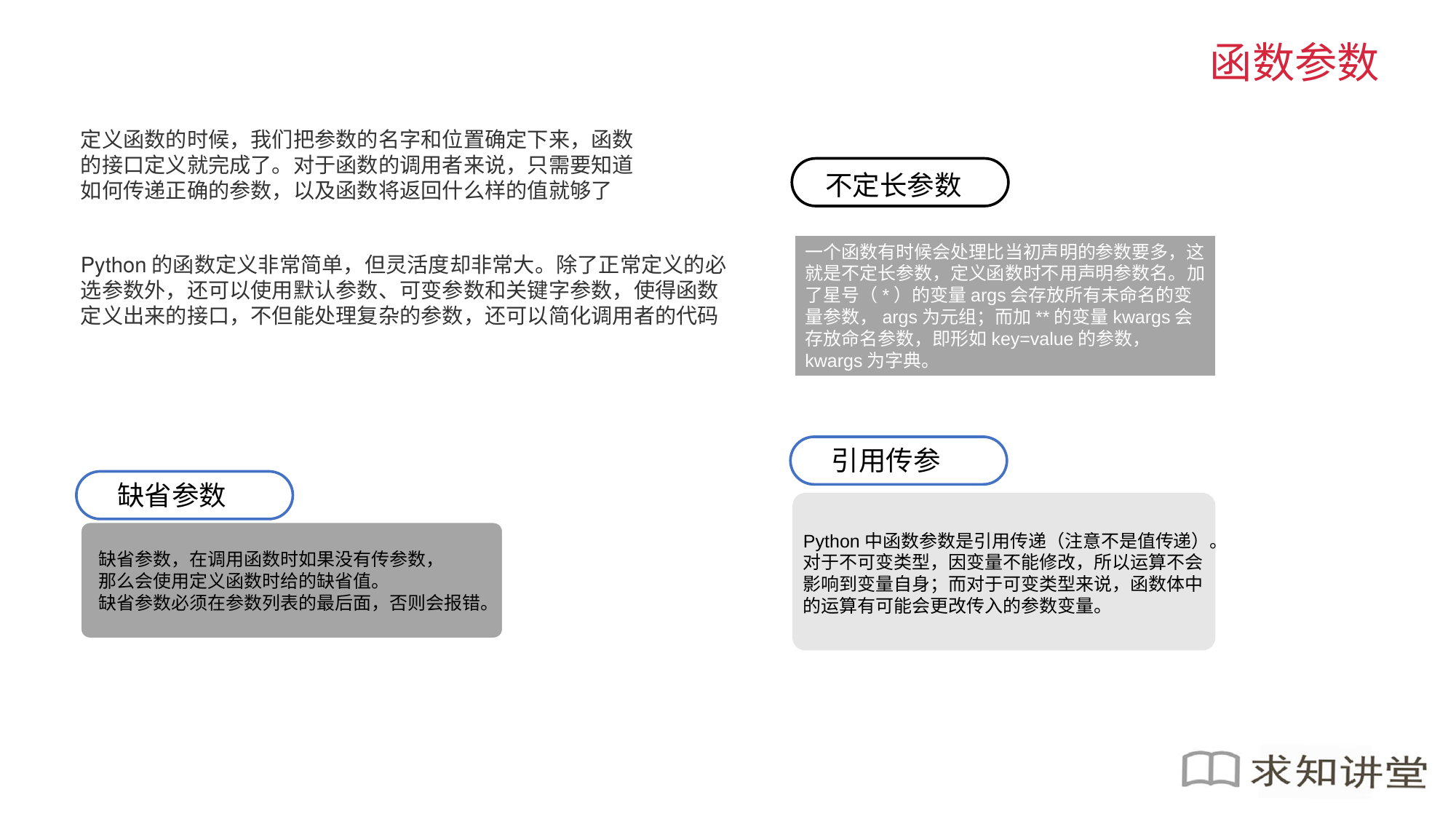

函数参数
定义函数的时候，我们把参数的名字和位置确定下来，函数的接口定义就完成了。对于函数的调用者来说，只需要知道如何传递正确的参数，以及函数将返回什么样的值就够了

不定长参数
一个函数有时候会处理比当初声明的参数要多，这就是不定长参数，定义函数时不用声明参数名。加了星号（*）的变量args会存放所有未命名的变量参数，args为元组；而加**的变量kwargs会存放命名参数，即形如key=value的参数， kwargs为字典。
Python的函数定义非常简单，但灵活度却非常大。除了正常定义的必选参数外，还可以使用默认参数、可变参数和关键字参数，使得函数定义出来的接口，不但能处理复杂的参数，还可以简化调用者的代码
引用传参

缺省参数

Python中函数参数是引用传递（注意不是值传递）。对于不可变类型，因变量不能修改，所以运算不会影响到变量自身；而对于可变类型来说，函数体中的运算有可能会更改传入的参数变量。
缺省参数，在调用函数时如果没有传参数，
那么会使用定义函数时给的缺省值。
缺省参数必须在参数列表的最后面，否则会报错。